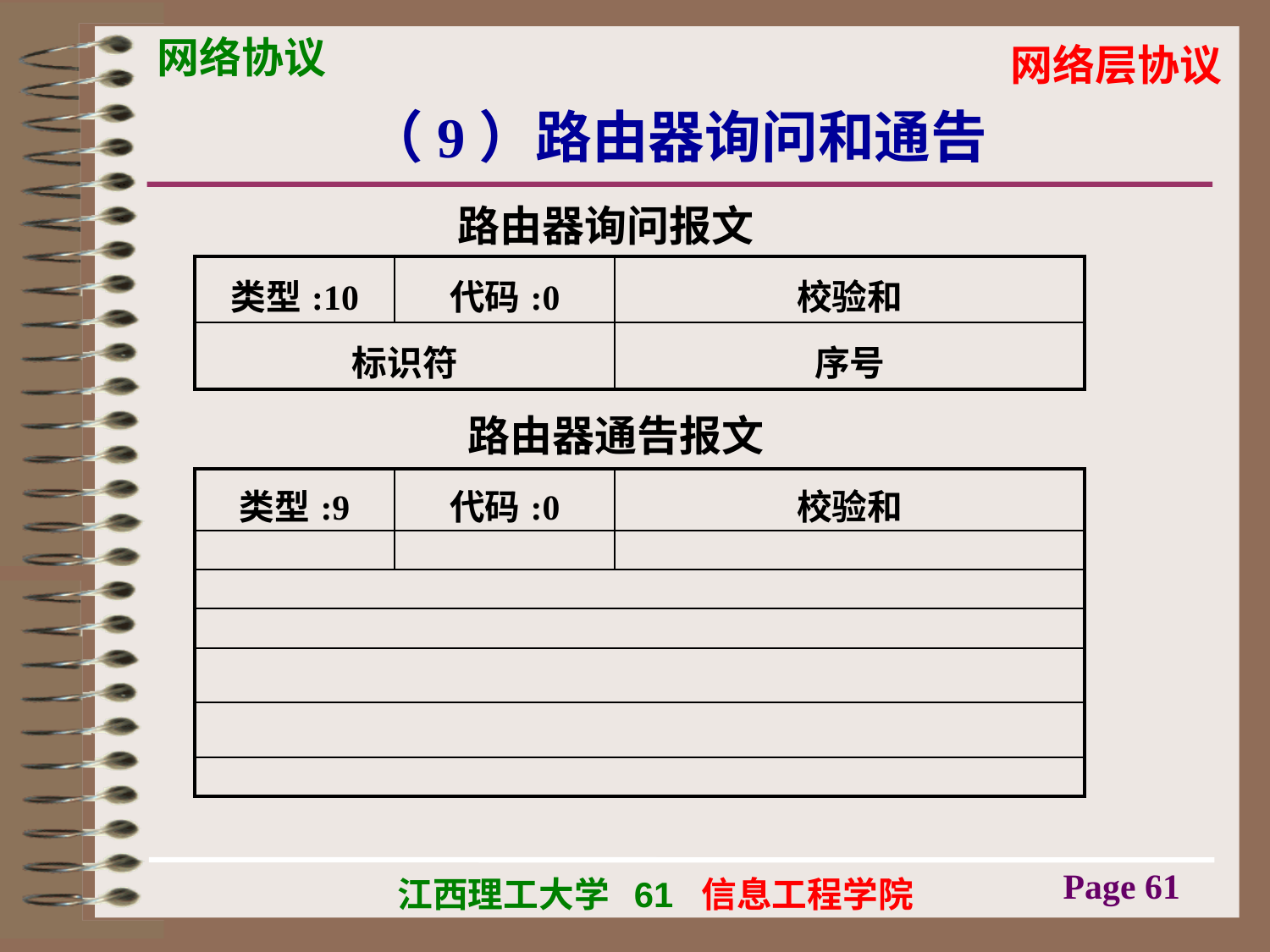

# （9）路由器询问和通告
路由器询问报文
| 类型:10 | 代码:0 | 校验和 |
| --- | --- | --- |
| 标识符 |  | 序号 |
路由器通告报文
| 类型:9 | 代码:0 | 校验和 |
| --- | --- | --- |
|  |  |  |
|  |  |  |
|  |  |  |
|  |  |  |
|  |  |  |
|  |  |  |
Page 61